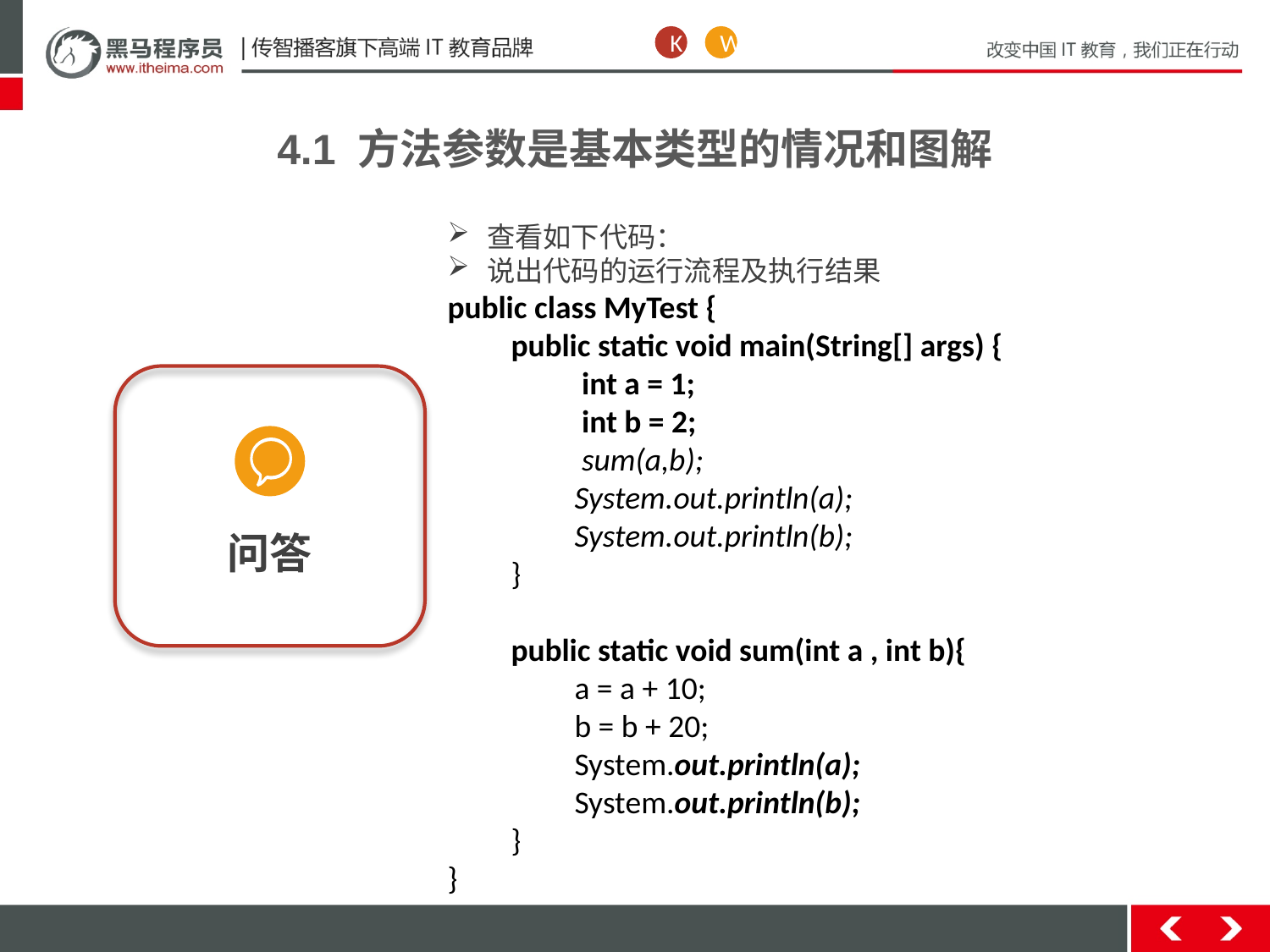

K
W
4.1 方法参数是基本类型的情况和图解
查看如下代码：
说出代码的运行流程及执行结果
public class MyTest {
public static void main(String[] args) {
 int a = 1;
 int b = 2;
 sum(a,b);
System.out.println(a);
System.out.println(b);
}

public static void sum(int a , int b){
a = a + 10;
b = b + 20;
System.out.println(a);
System.out.println(b);
}
}

问答